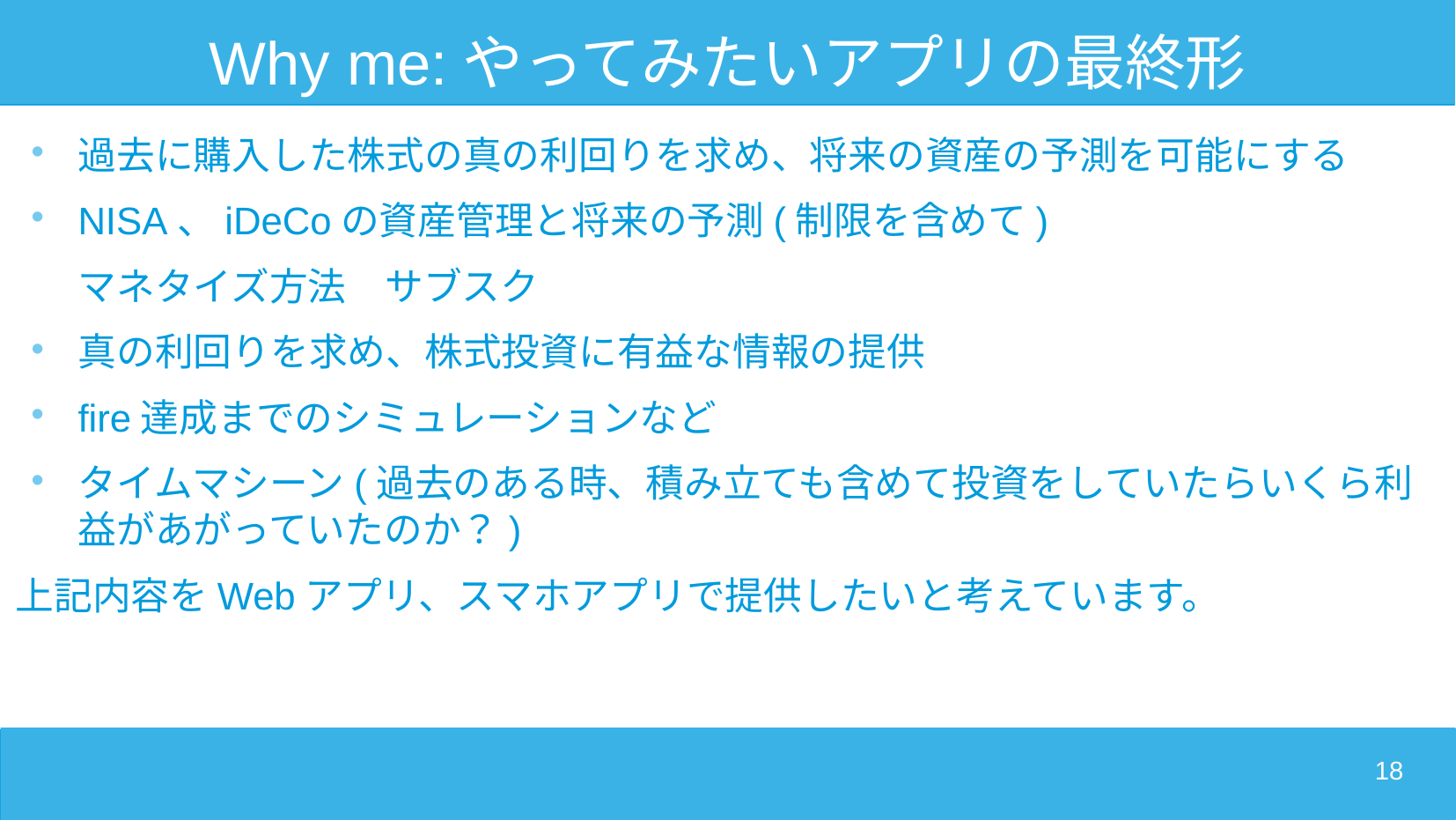

# Why me:やってみたいアプリの最終形

過去に購入した株式の真の利回りを求め、将来の資産の予測を可能にする
NISA、iDeCoの資産管理と将来の予測(制限を含めて)
マネタイズ方法　サブスク
真の利回りを求め、株式投資に有益な情報の提供
fire達成までのシミュレーションなど
タイムマシーン(過去のある時、積み立ても含めて投資をしていたらいくら利益があがっていたのか？)
上記内容をWebアプリ、スマホアプリで提供したいと考えています。
18